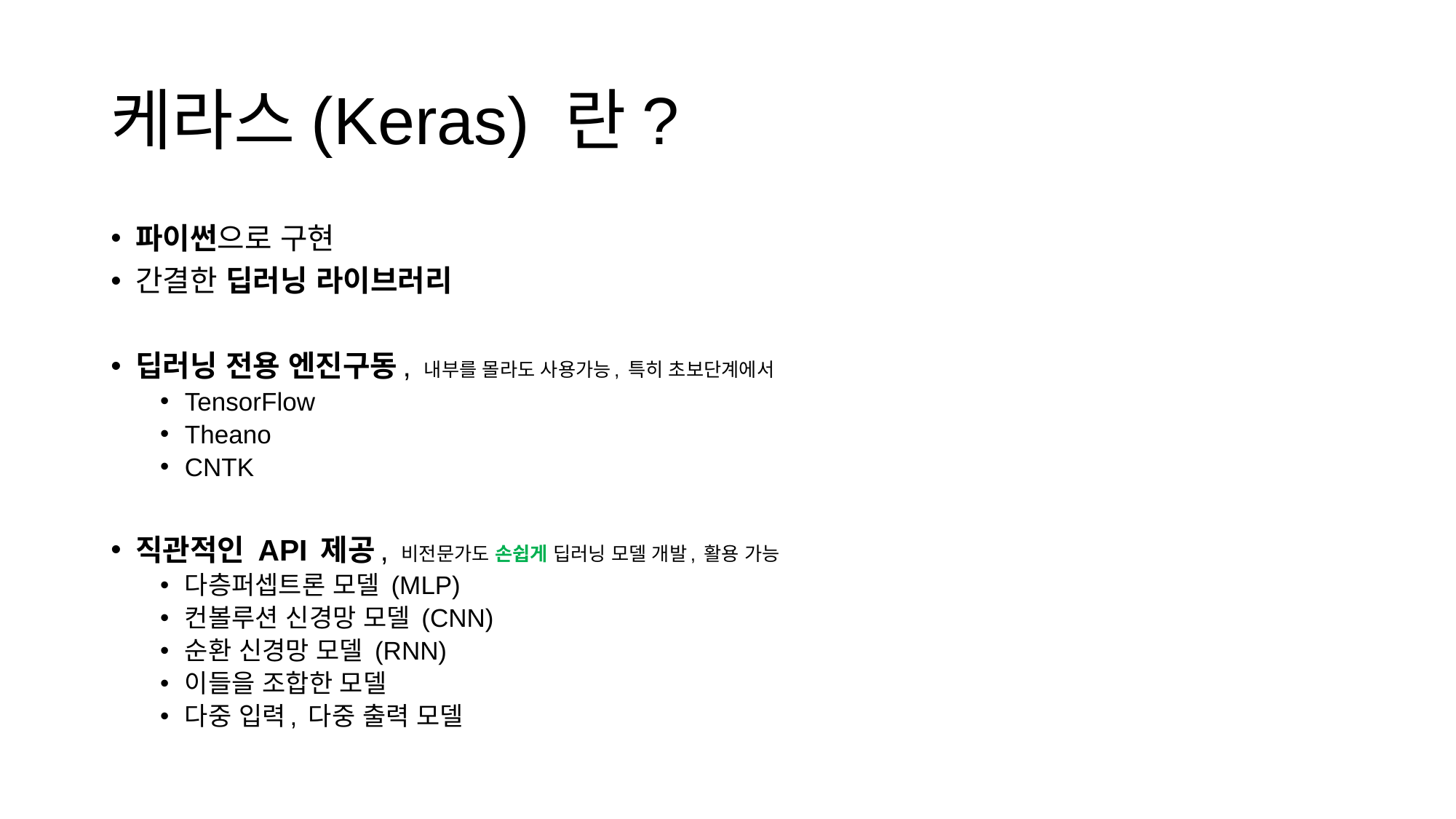

# 케라스(Keras) 란?
파이썬으로 구현
간결한 딥러닝 라이브러리

딥러닝 전용 엔진구동, 내부를 몰라도 사용가능, 특히 초보단계에서
TensorFlow
Theano
CNTK

직관적인 API 제공, 비전문가도 손쉽게 딥러닝 모델 개발, 활용 가능
다층퍼셉트론 모델 (MLP)
컨볼루션 신경망 모델 (CNN)
순환 신경망 모델 (RNN)
이들을 조합한 모델
다중 입력, 다중 출력 모델